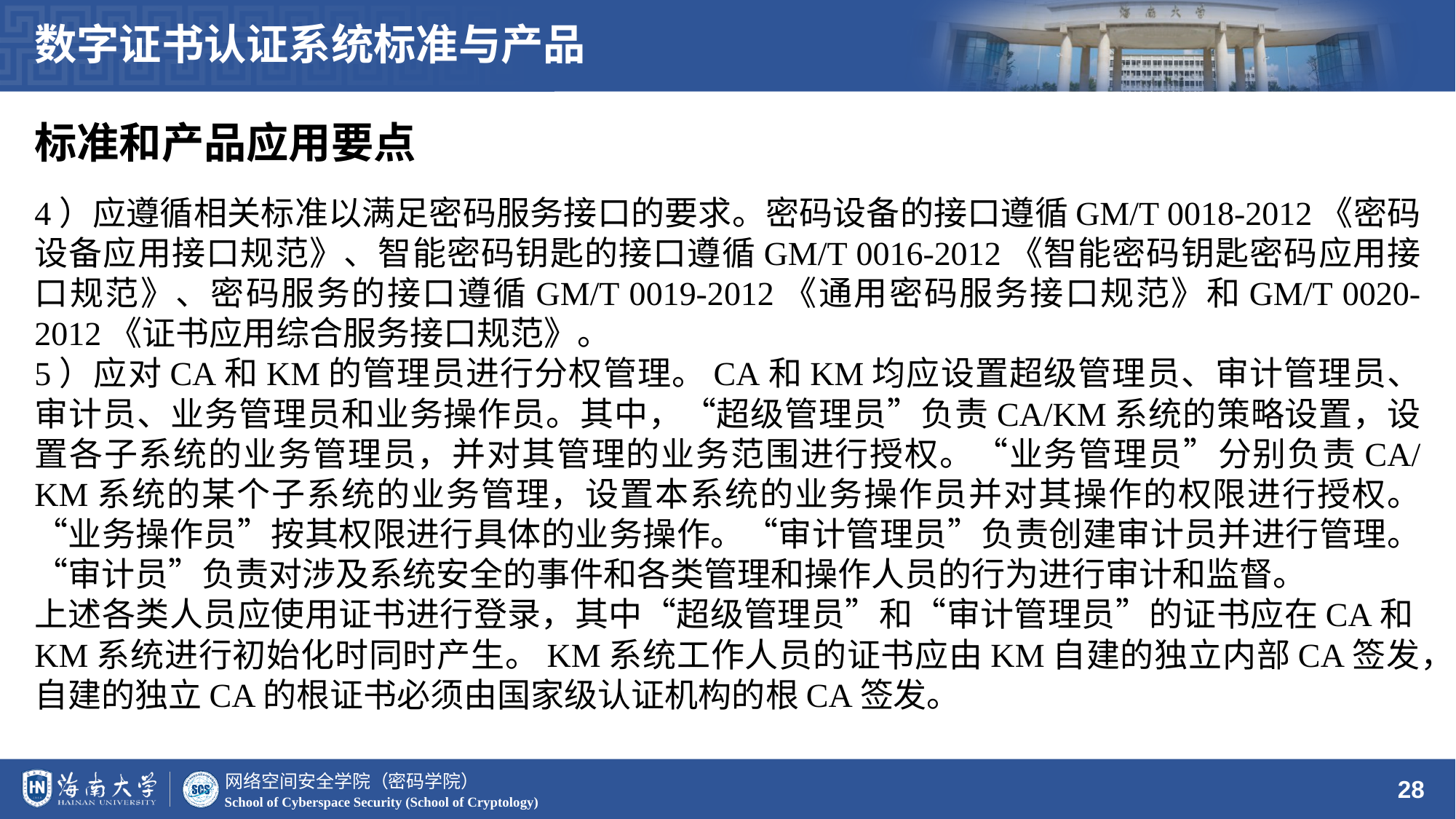

数字证书认证系统标准与产品
标准和产品应用要点
4）应遵循相关标准以满足密码服务接口的要求。密码设备的接口遵循GM/T 0018-2012《密码设备应用接口规范》、智能密码钥匙的接口遵循GM/T 0016-2012《智能密码钥匙密码应用接口规范》、密码服务的接口遵循GM/T 0019-2012《通用密码服务接口规范》和GM/T 0020-2012《证书应用综合服务接口规范》。
5）应对CA和KM的管理员进行分权管理。CA和KM均应设置超级管理员、审计管理员、审计员、业务管理员和业务操作员。其中，“超级管理员”负责CA/KM系统的策略设置，设置各子系统的业务管理员，并对其管理的业务范围进行授权。“业务管理员”分别负责CA/KM系统的某个子系统的业务管理，设置本系统的业务操作员并对其操作的权限进行授权。“业务操作员”按其权限进行具体的业务操作。“审计管理员”负责创建审计员并进行管理。“审计员”负责对涉及系统安全的事件和各类管理和操作人员的行为进行审计和监督。
上述各类人员应使用证书进行登录，其中“超级管理员”和“审计管理员”的证书应在CA和KM系统进行初始化时同时产生。KM系统工作人员的证书应由KM自建的独立内部CA签发，自建的独立CA的根证书必须由国家级认证机构的根CA签发。
28